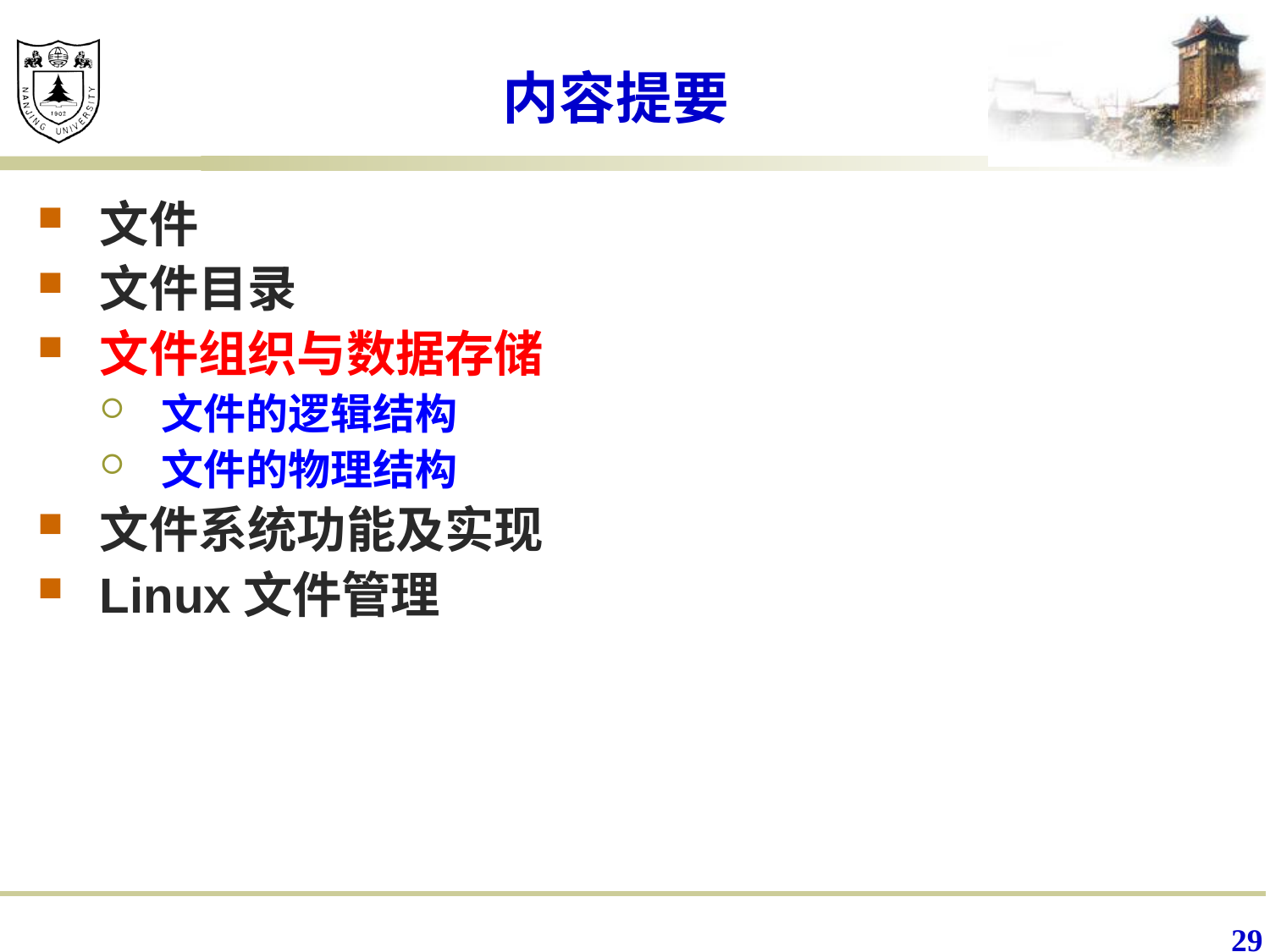

# 内容提要
文件
文件目录
文件组织与数据存储
文件的逻辑结构
文件的物理结构
文件系统功能及实现
Linux文件管理
29
29